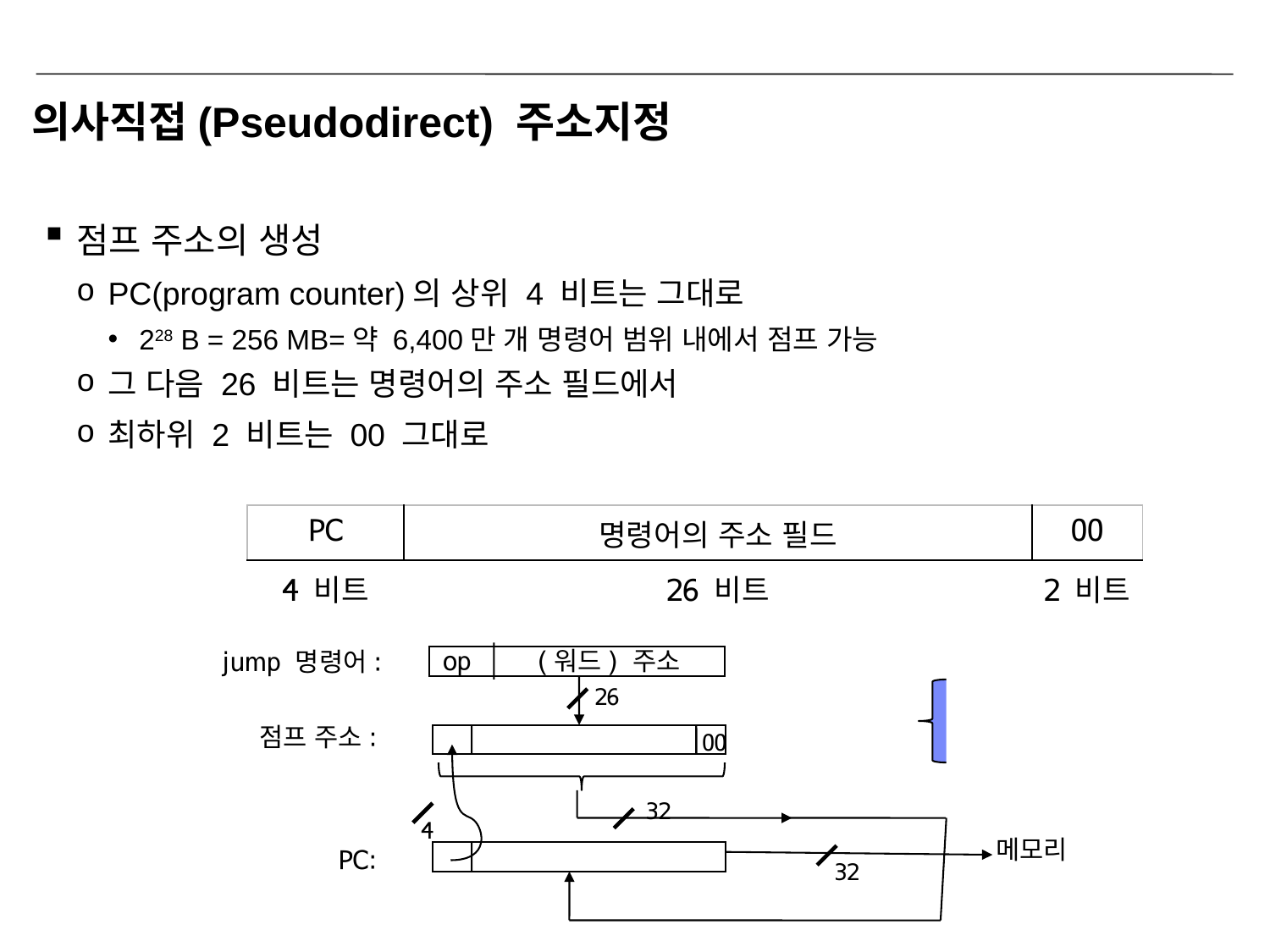

# 의사직접(Pseudodirect) 주소지정
점프 주소의 생성
PC(program counter)의 상위 4 비트는 그대로
228 B = 256 MB=약 6,400만 개 명령어 범위 내에서 점프 가능
그 다음 26 비트는 명령어의 주소 필드에서
최하위 2 비트는 00 그대로
| PC | 명령어의 주소 필드 | 00 |
| --- | --- | --- |
| 4 비트 | 26 비트 | 2 비트 |

(워드) 주소
op
jump 명령어:

26

점프 주소:

00

32

4

메모리
PC:

32